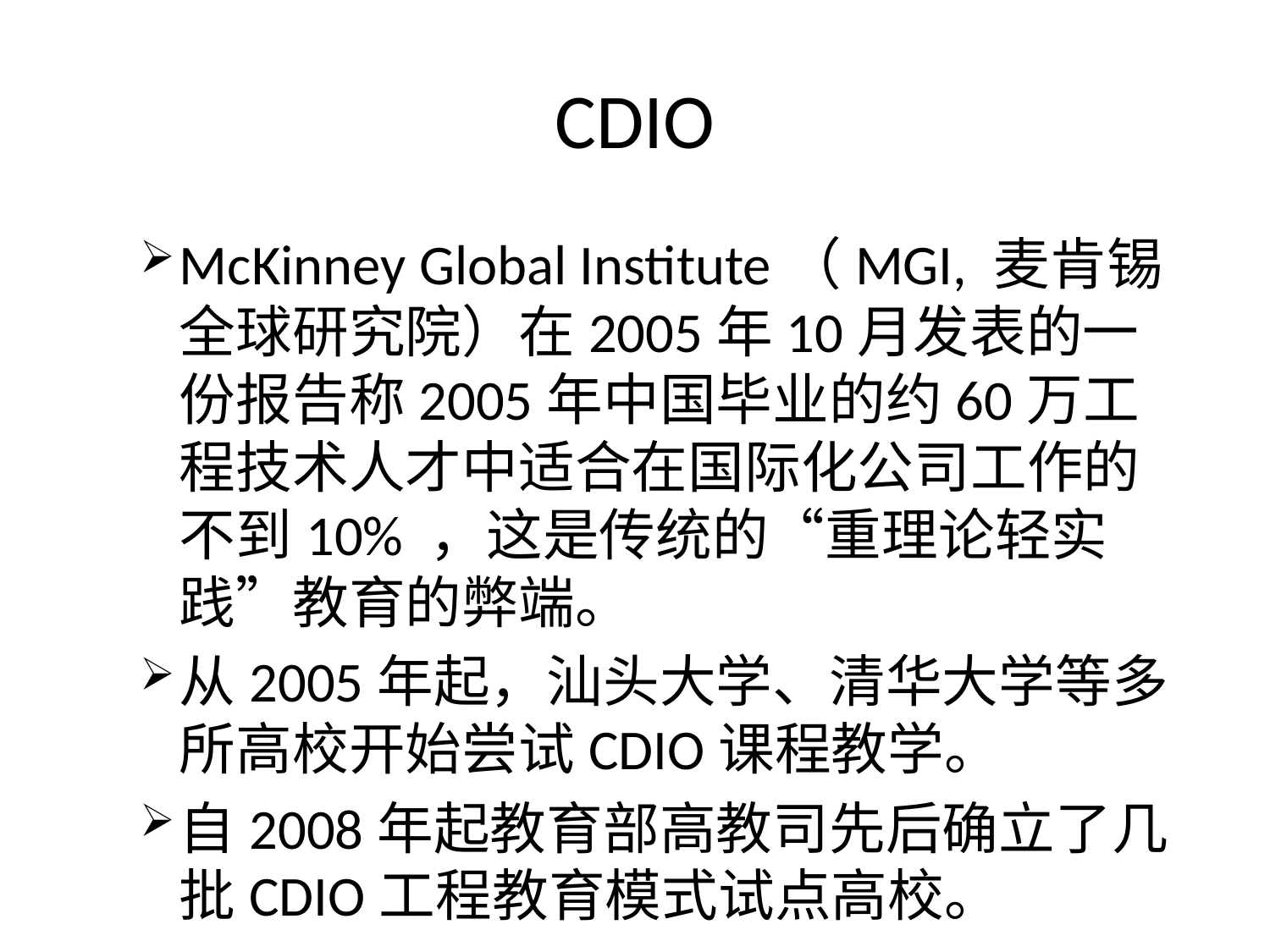

# CDIO
McKinney Global Institute（MGI, 麦肯锡全球研究院）在2005年10月发表的一份报告称2005年中国毕业的约60万工程技术人才中适合在国际化公司工作的不到10% ，这是传统的“重理论轻实践”教育的弊端。
从2005年起，汕头大学、清华大学等多所高校开始尝试CDIO课程教学。
自2008年起教育部高教司先后确立了几批CDIO工程教育模式试点高校。